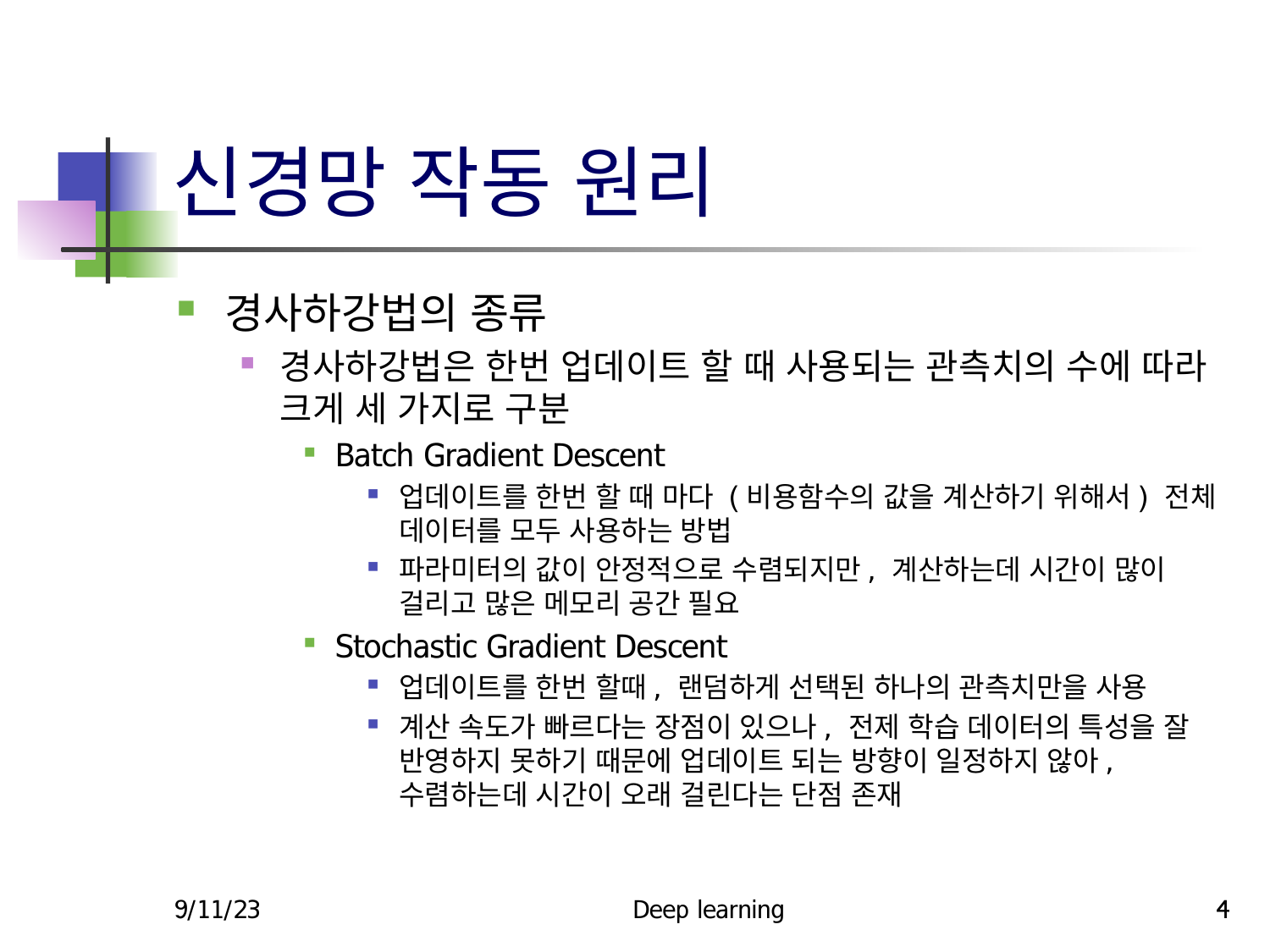

# 신경망 작동 원리
경사하강법의 종류
경사하강법은 한번 업데이트 할 때 사용되는 관측치의 수에 따라 크게 세 가지로 구분
Batch Gradient Descent
업데이트를 한번 할 때 마다 (비용함수의 값을 계산하기 위해서) 전체 데이터를 모두 사용하는 방법
파라미터의 값이 안정적으로 수렴되지만, 계산하는데 시간이 많이 걸리고 많은 메모리 공간 필요
Stochastic Gradient Descent
업데이트를 한번 할때, 랜덤하게 선택된 하나의 관측치만을 사용
계산 속도가 빠르다는 장점이 있으나, 전제 학습 데이터의 특성을 잘 반영하지 못하기 때문에 업데이트 되는 방향이 일정하지 않아, 수렴하는데 시간이 오래 걸린다는 단점 존재
9/11/23
Deep learning
4